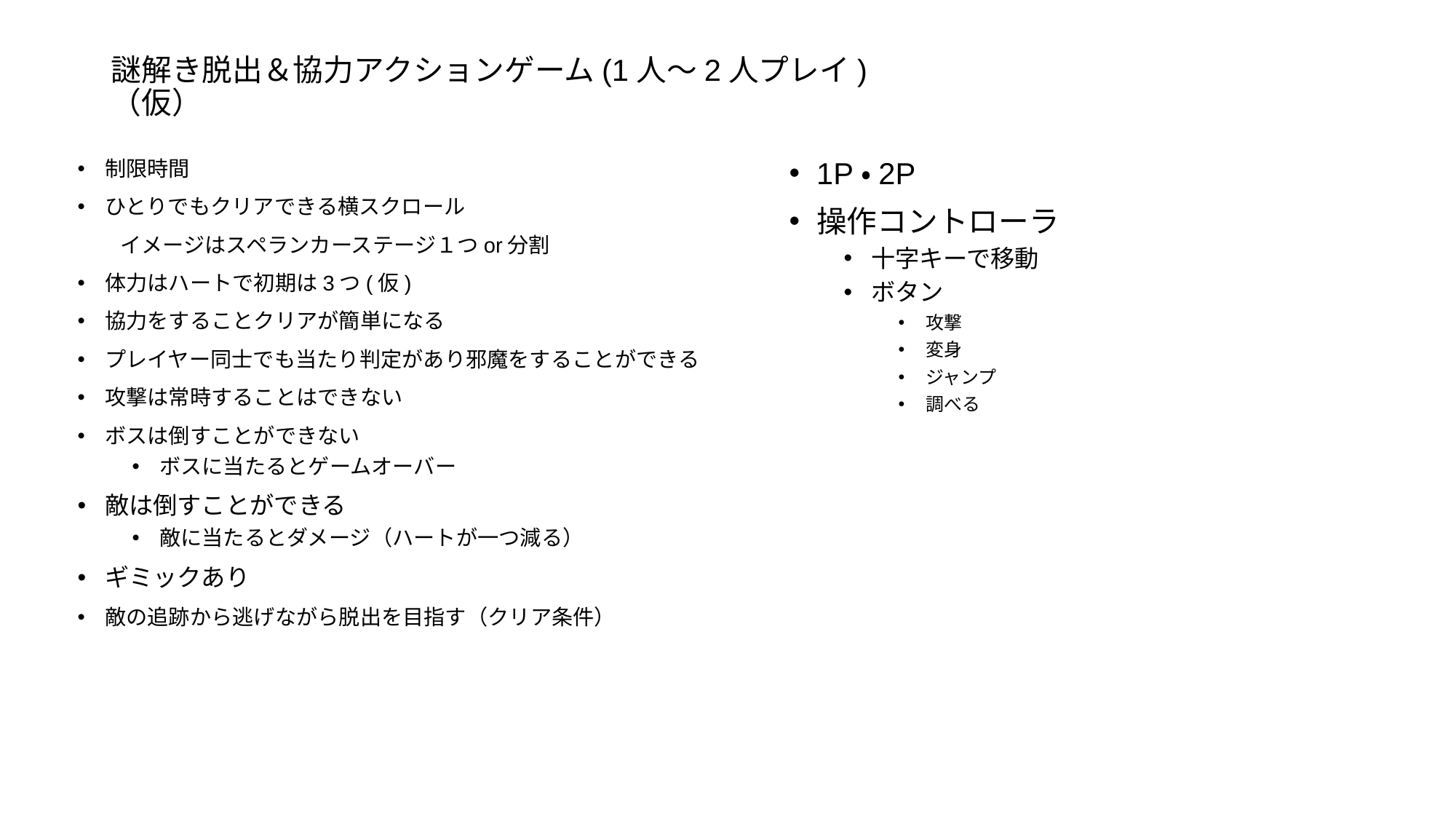

謎解き脱出＆協力アクションゲーム(1人～2人プレイ)（仮）
制限時間
ひとりでもクリアできる横スクロール
　　イメージはスペランカーステージ１つor分割
体力はハートで初期は3つ(仮)
協力をすることクリアが簡単になる
プレイヤー同士でも当たり判定があり邪魔をすることができる
攻撃は常時することはできない
ボスは倒すことができない
ボスに当たるとゲームオーバー
敵は倒すことができる
敵に当たるとダメージ（ハートが一つ減る）
ギミックあり
敵の追跡から逃げながら脱出を目指す（クリア条件）

1P・2P
操作コントローラ
十字キーで移動
ボタン
攻撃
変身
ジャンプ
調べる